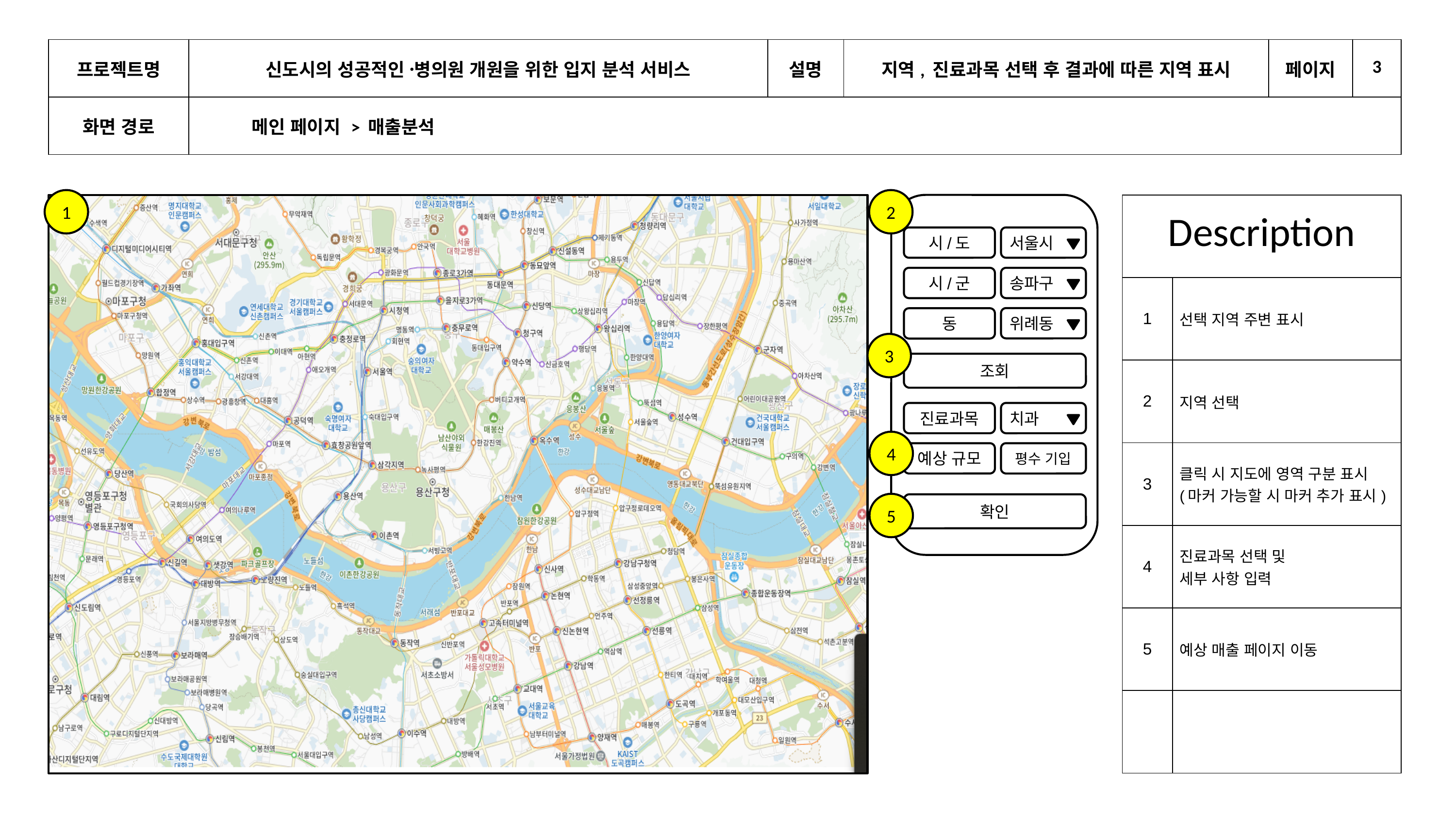

| 프로젝트명 | 신도시의 성공적인 병〮의원 개원을 위한 입지 분석 서비스 | 설명 | 지역, 진료과목 선택 후 결과에 따른 지역 표시 | 페이지 | 3 |
| --- | --- | --- | --- | --- | --- |
| 화면 경로 | 메인 페이지 > 매출분석 |  |  |  |  |
1
2

| Description |  |
| --- | --- |
| 1 | 선택 지역 주변 표시 |
| 2 | 지역 선택 |
| 3 | 클릭 시 지도에 영역 구분 표시 (마커 가능할 시 마커 추가 표시) |
| 4 | 진료과목 선택 및 세부 사항 입력 |
| 5 | 예상 매출 페이지 이동 |
|  |  |
시/도
서울시

시/군
송파구

위례동
동

3
조회
진료과목
치과

4
예상 규모
평수 기입
5
확인